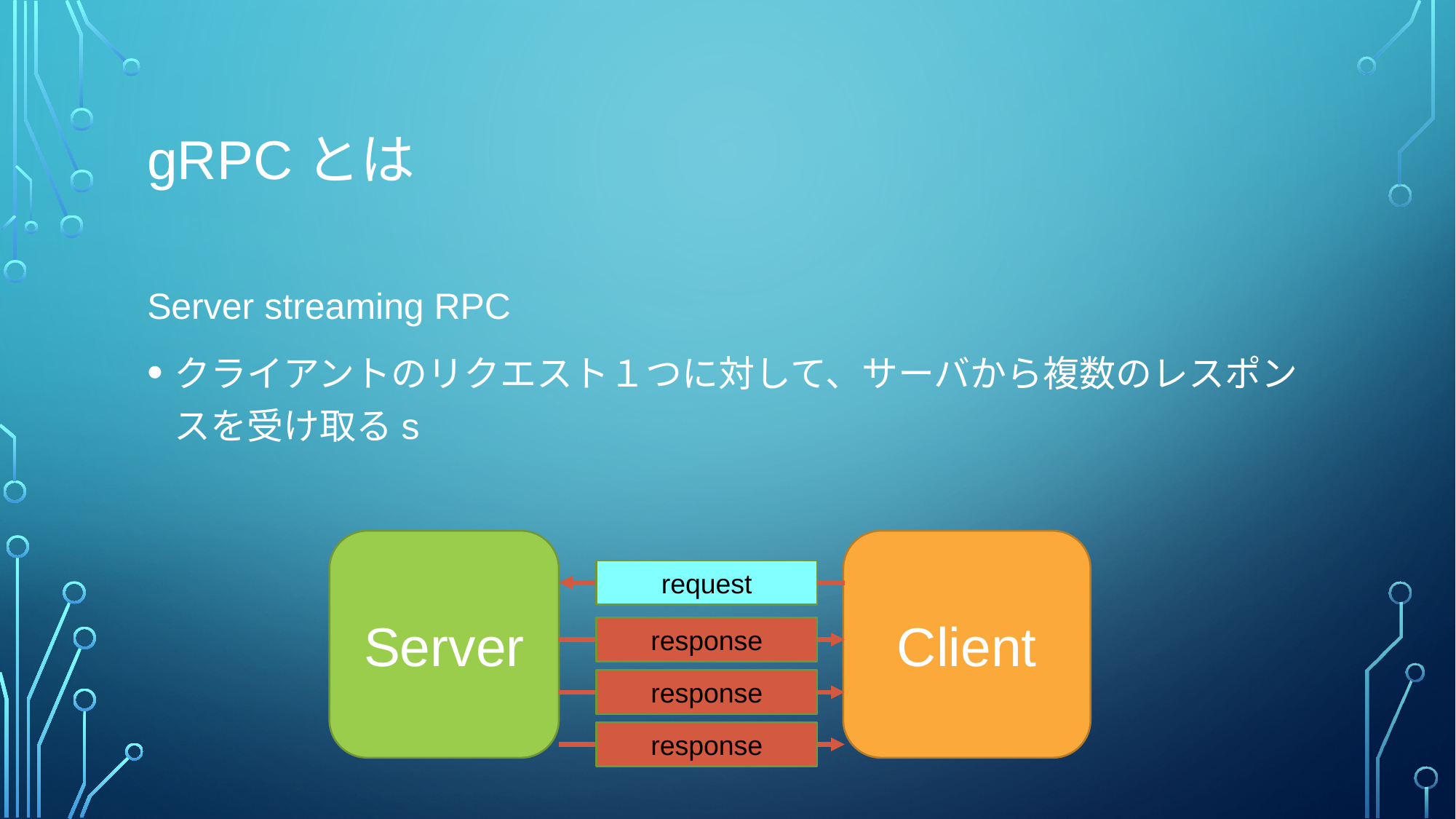

# gRPCとは
Server streaming RPC
クライアントのリクエスト１つに対して、サーバから複数のレスポンスを受け取るs
Server
Client
request
response
response
response